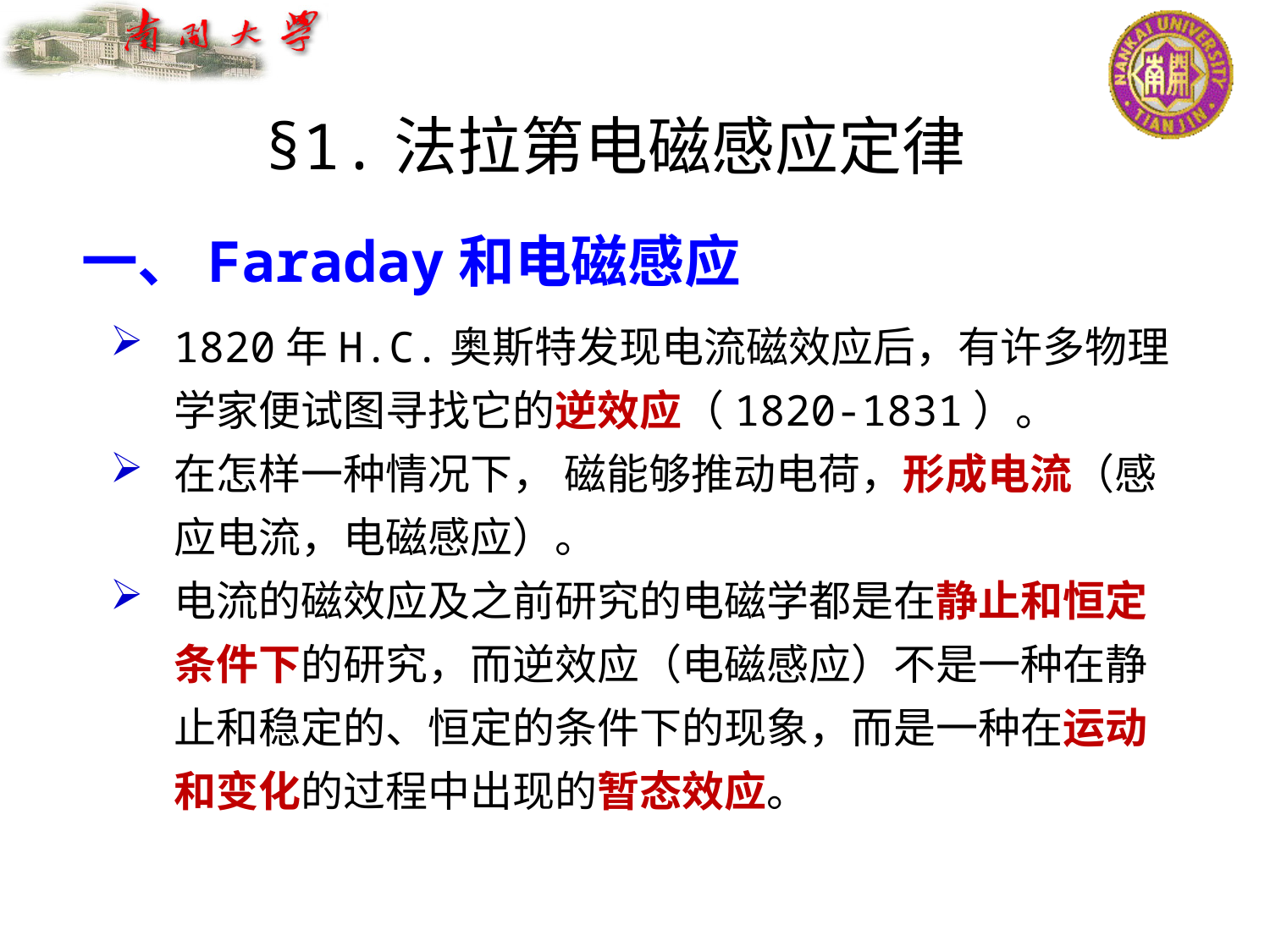

§1.法拉第电磁感应定律
一、Faraday和电磁感应
1820年H.C.奥斯特发现电流磁效应后，有许多物理学家便试图寻找它的逆效应（1820-1831）。
在怎样一种情况下， 磁能够推动电荷，形成电流（感应电流，电磁感应）。
电流的磁效应及之前研究的电磁学都是在静止和恒定条件下的研究，而逆效应（电磁感应）不是一种在静止和稳定的、恒定的条件下的现象，而是一种在运动和变化的过程中出现的暂态效应。
2